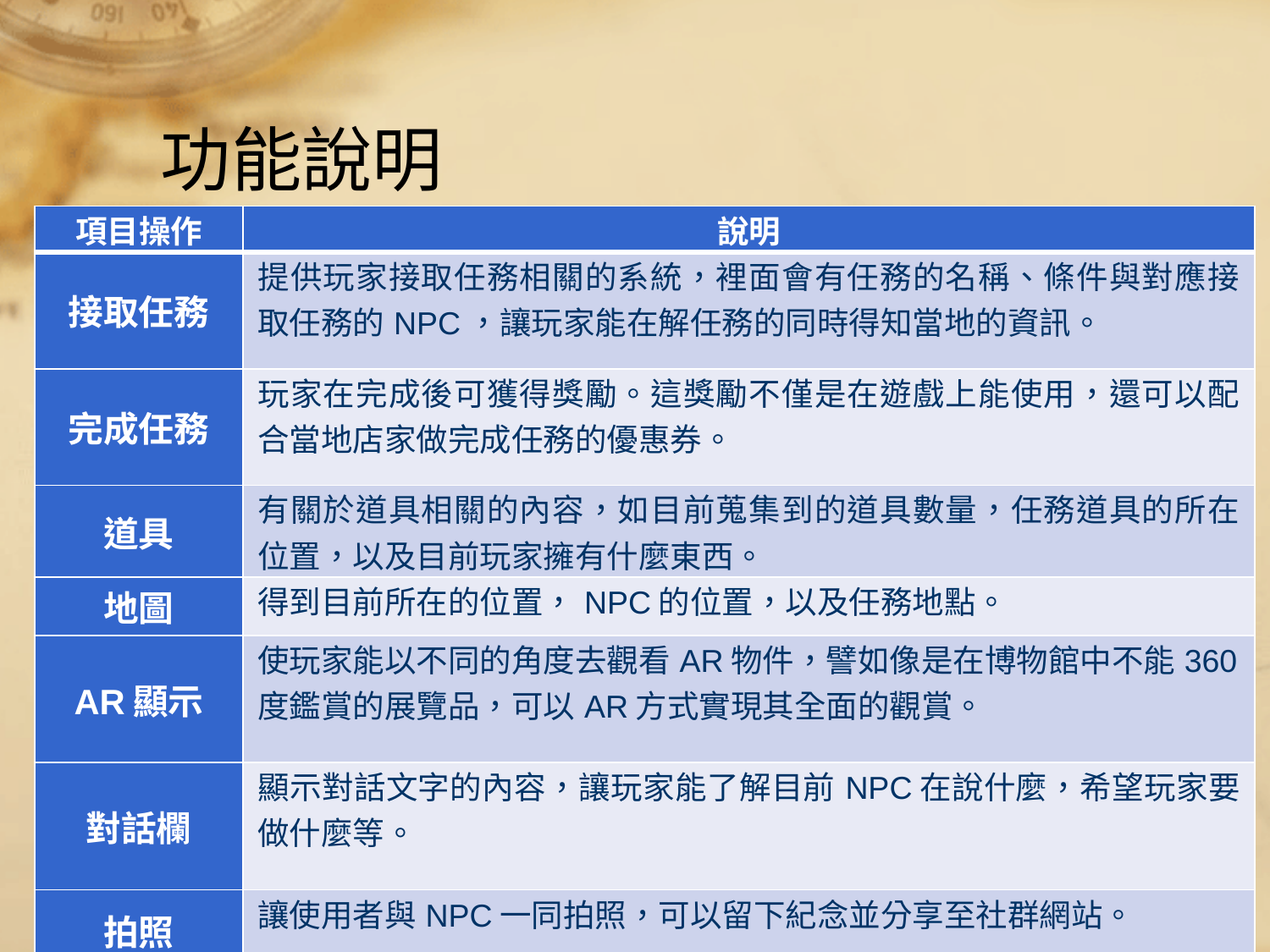

# 功能說明
| 項目操作 | 說明 |
| --- | --- |
| 接取任務 | 提供玩家接取任務相關的系統，裡面會有任務的名稱、條件與對應接取任務的NPC，讓玩家能在解任務的同時得知當地的資訊。 |
| 完成任務 | 玩家在完成後可獲得獎勵。這獎勵不僅是在遊戲上能使用，還可以配合當地店家做完成任務的優惠券。 |
| 道具 | 有關於道具相關的內容，如目前蒐集到的道具數量，任務道具的所在位置，以及目前玩家擁有什麼東西。 |
| 地圖 | 得到目前所在的位置，NPC的位置，以及任務地點。 |
| AR顯示 | 使玩家能以不同的角度去觀看AR物件，譬如像是在博物館中不能360度鑑賞的展覽品，可以AR方式實現其全面的觀賞。 |
| 對話欄 | 顯示對話文字的內容，讓玩家能了解目前NPC在說什麼，希望玩家要做什麼等。 |
| 拍照 | 讓使用者與NPC一同拍照，可以留下紀念並分享至社群網站。 |